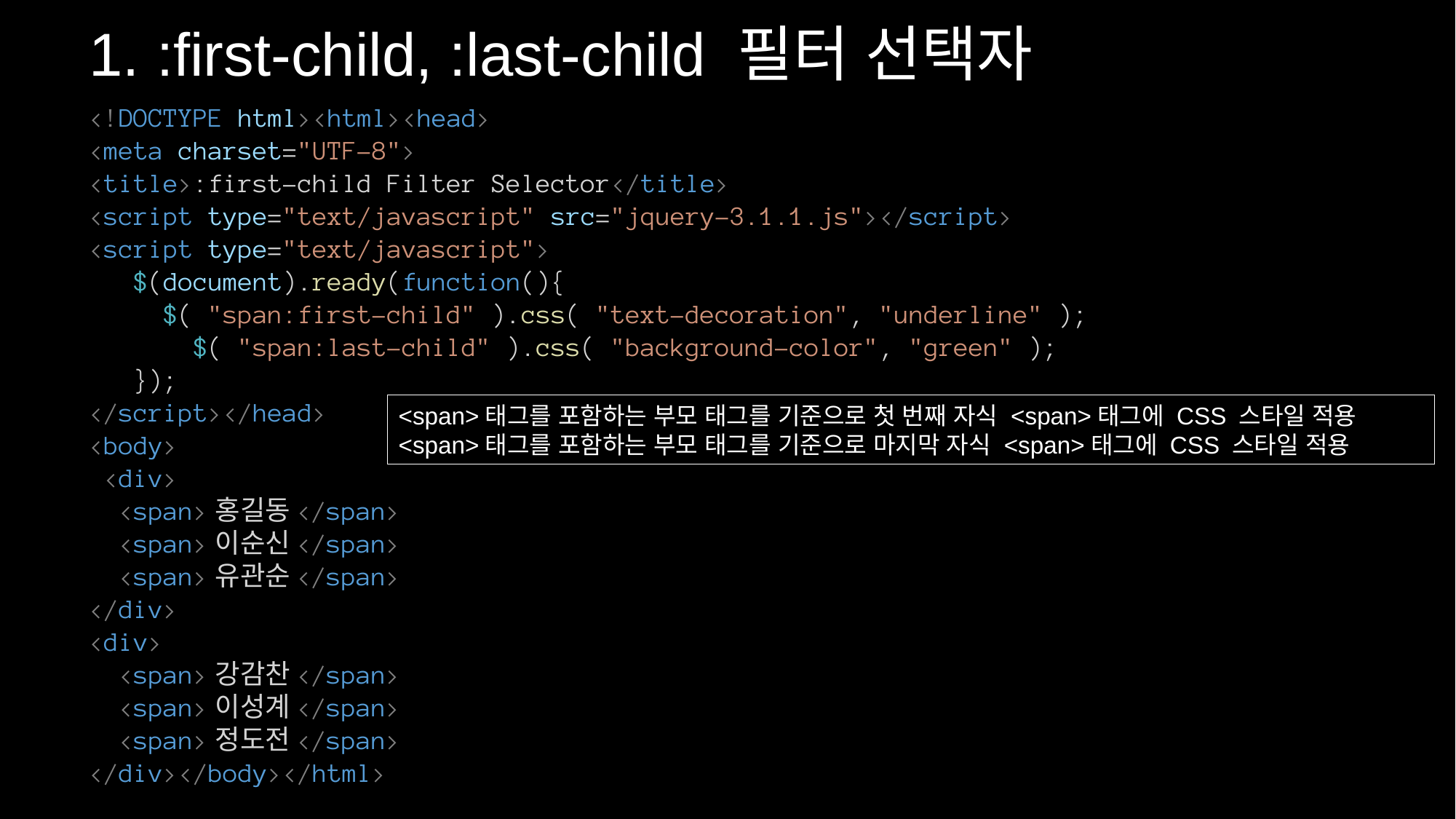

1. :first-child, :last-child 필터 선택자
<!DOCTYPE html><html><head>
<meta charset="UTF-8">
<title>:first-child Filter Selector</title>
<script type="text/javascript" src="jquery-3.1.1.js"></script>
<script type="text/javascript">
   $(document).ready(function(){
     $( "span:first-child" ).css( "text-decoration", "underline" );
       $( "span:last-child" ).css( "background-color", "green" );
   });
</script></head>
<body>
 <div>
  <span>홍길동</span>
  <span>이순신</span>
  <span>유관순</span>
</div>
<div>
  <span>강감찬</span>
  <span>이성계</span>
  <span>정도전</span>
</div></body></html>
<span>태그를 포함하는 부모 태그를 기준으로 첫 번째 자식 <span>태그에 CSS 스타일 적용
<span>태그를 포함하는 부모 태그를 기준으로 마지막 자식 <span>태그에 CSS 스타일 적용